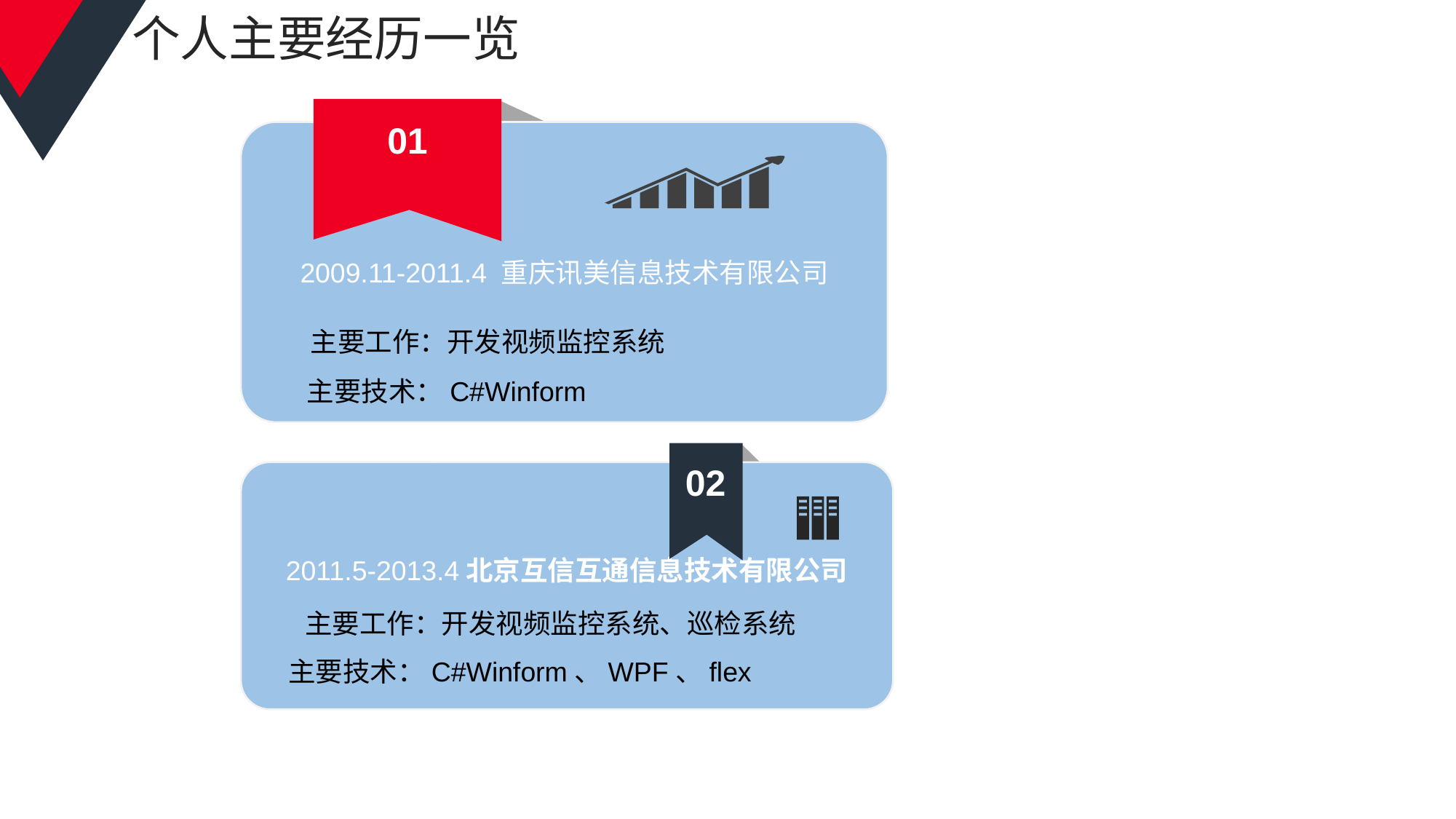

# 个人主要经历一览

01
2009.11-2011.4 重庆讯美信息技术有限公司

主要工作：开发视频监控系统
主要技术：C#Winform

02
2011.5-2013.4北京互信互通信息技术有限公司

主要工作：开发视频监控系统、巡检系统
主要技术：C#Winform、WPF、flex